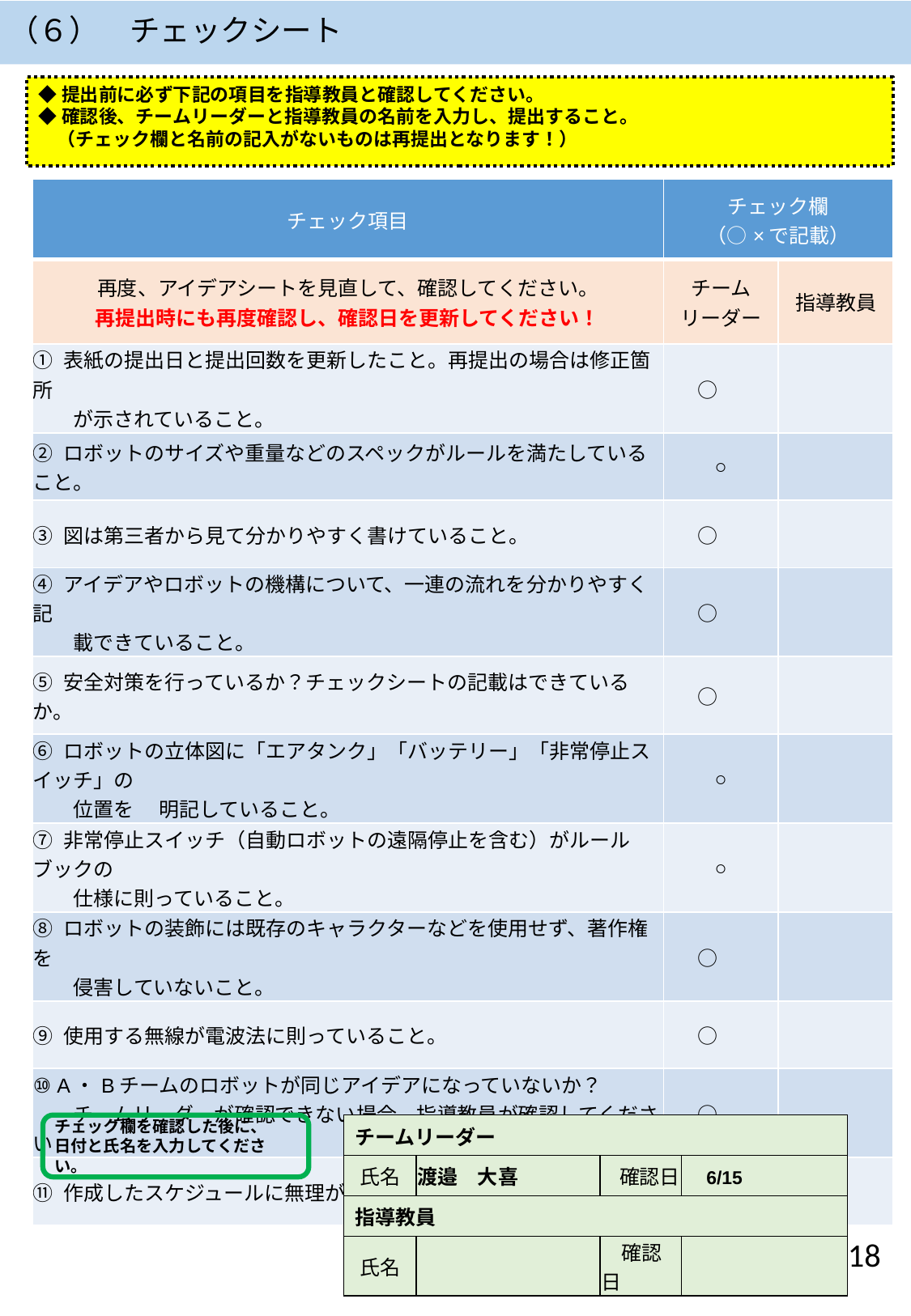

（６）　チェックシート
◆提出前に必ず下記の項目を指導教員と確認してください。
◆確認後、チームリーダーと指導教員の名前を入力し、提出すること。
　（チェック欄と名前の記入がないものは再提出となります！）
| チェック項目 | チェック欄 （○×で記載） |  |
| --- | --- | --- |
| 再度、アイデアシートを見直して、確認してください。 再提出時にも再度確認し、確認日を更新してください！ | チーム リーダー | 指導教員 |
| ① 表紙の提出日と提出回数を更新したこと。再提出の場合は修正箇所 　　が示されていること。 | ○ |  |
| ② ロボットのサイズや重量などのスペックがルールを満たしていること。 | ○ |  |
| ③ 図は第三者から見て分かりやすく書けていること。 | ○ |  |
| ④ アイデアやロボットの機構について、一連の流れを分かりやすく記 　　載できていること。 | ○ |  |
| ⑤ 安全対策を行っているか？チェックシートの記載はできているか。 | ○ |  |
| ⑥ ロボットの立体図に「エアタンク」「バッテリー」「非常停止スイッチ」の 　　位置を　 明記していること。 | ○ |  |
| ⑦ 非常停止スイッチ（自動ロボットの遠隔停止を含む）がルールブックの 　　仕様に則っていること。 | ○ |  |
| ⑧ ロボットの装飾には既存のキャラクターなどを使用せず、著作権を 　　侵害していないこと。 | ○ |  |
| ⑨ 使用する無線が電波法に則っていること。 | ○ |  |
| ⑩ A・Bチームのロボットが同じアイデアになっていないか？ 　　チームリーダーが確認できない場合、指導教員が確認してください | ○ |  |
| ⑪ 作成したスケジュールに無理がないか。 | ○ |  |
チェック欄を確認した後に、
日付と氏名を入力してください。
| チームリーダー |  |  |  |
| --- | --- | --- | --- |
| 氏名 | 渡邉　大喜 | 確認日 | 6/15 |
| 指導教員 |  |  |  |
| 氏名 |  | 確認日 |  |
18